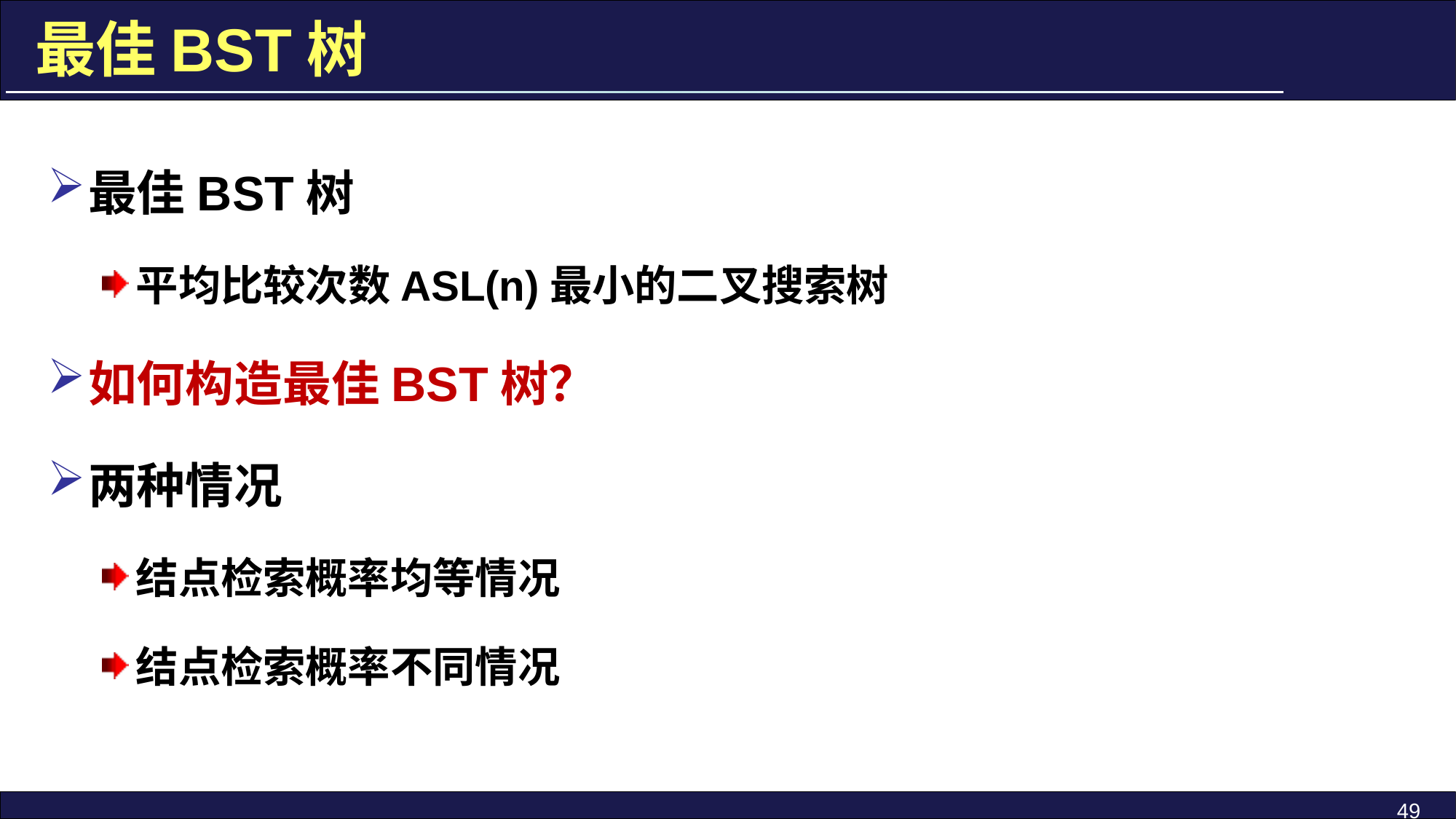

# 最佳BST树
最佳BST树
平均比较次数ASL(n)最小的二叉搜索树
如何构造最佳BST树？
两种情况
结点检索概率均等情况
结点检索概率不同情况

49